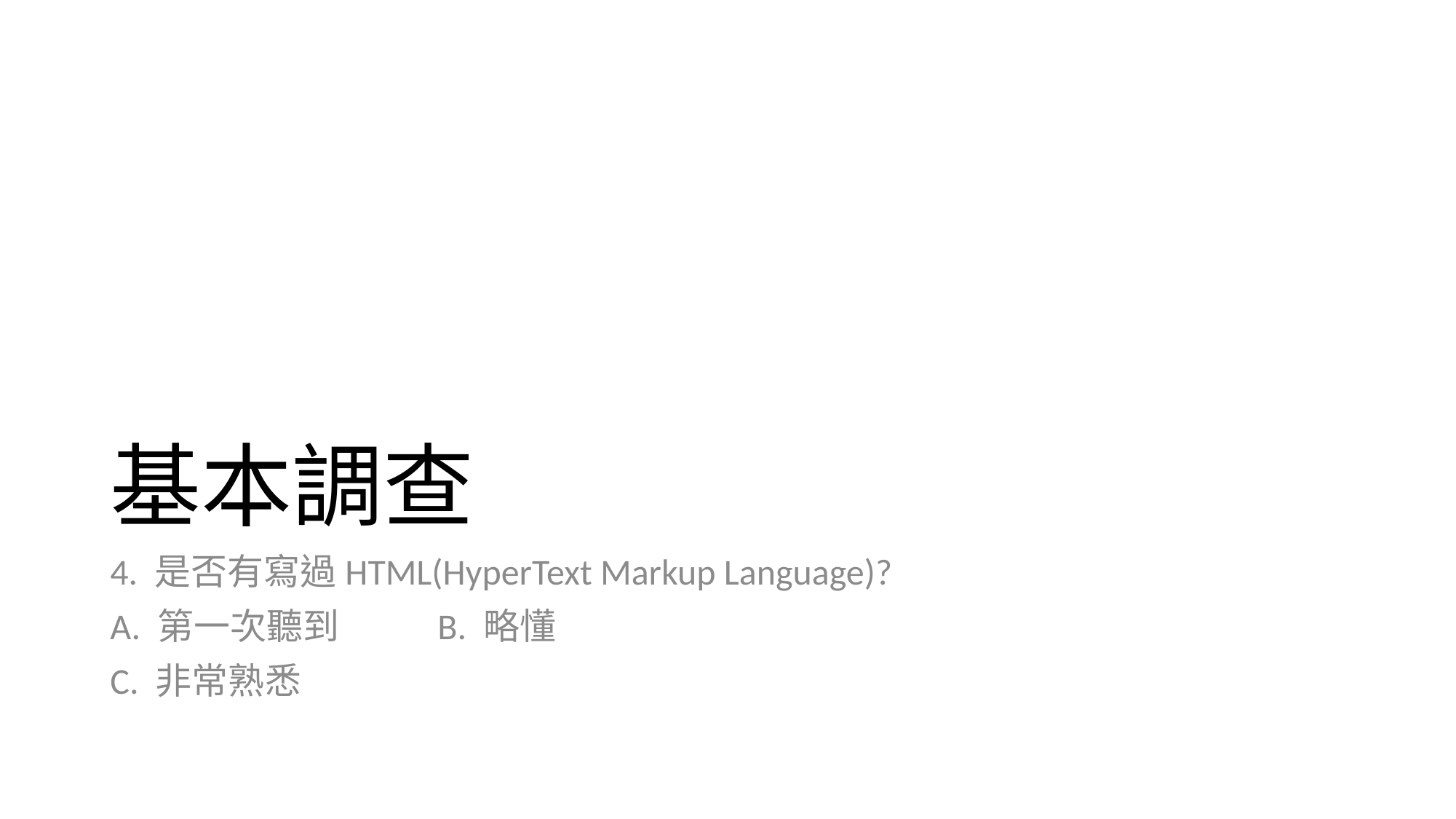

# 基本調查
4. 是否有寫過HTML(HyperText Markup Language)?
A. 第一次聽到	B. 略懂
C. 非常熟悉